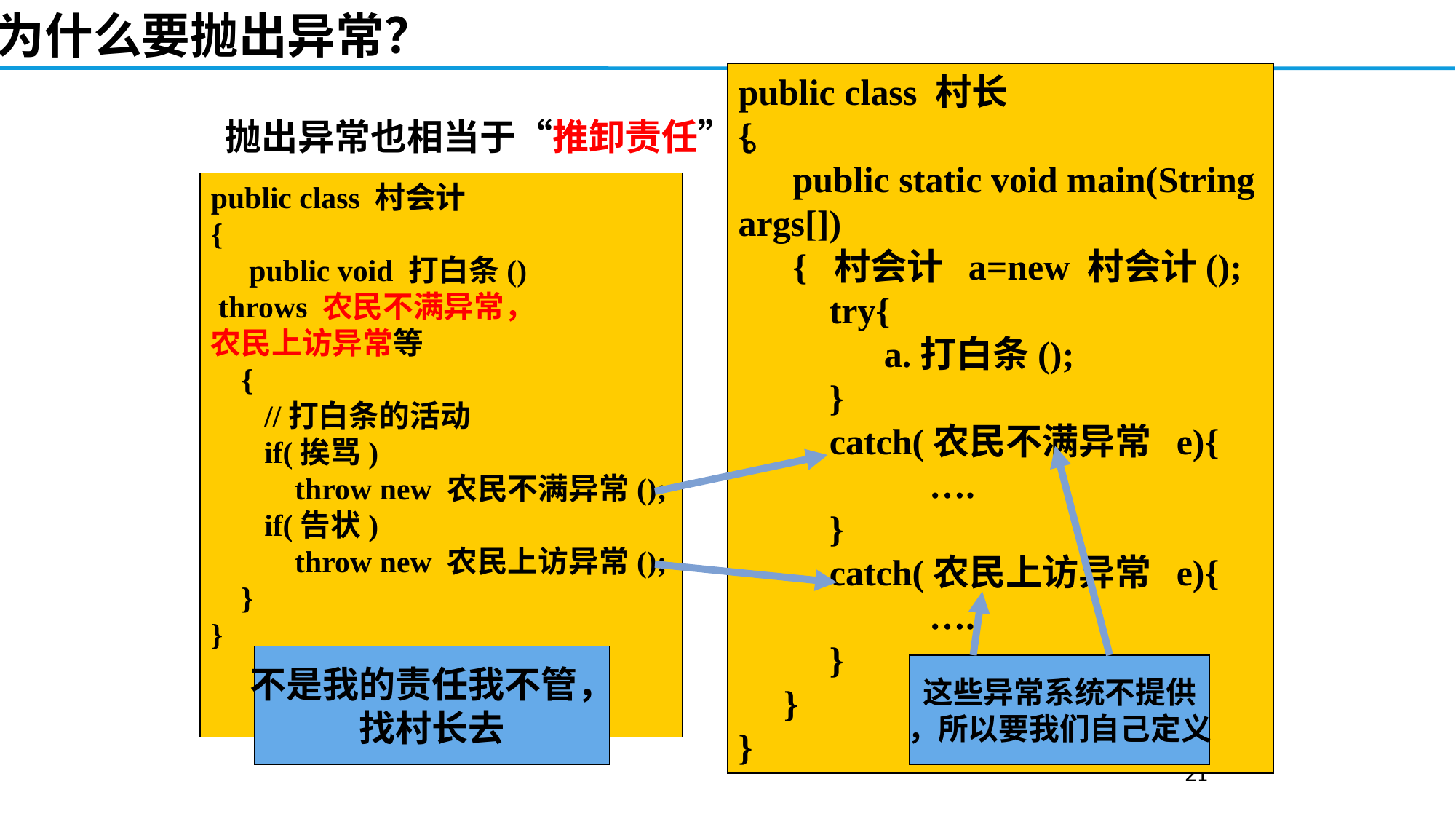

为什么要抛出异常？
public class 村长
{
      public static void main(String args[])
      {  村会计  a=new 村会计();
          try{
                a.打白条();
          }
          catch(农民不满异常  e){
                     ….
          }
          catch(农民上访异常  e){
                     ….
          }
     }
}
抛出异常也相当于“推卸责任” 。
public class 村会计
{
     public void 打白条()
 throws 农民不满异常，
农民上访异常等
    {
       //打白条的活动
       if(挨骂)
           throw new 农民不满异常();
       if(告状)
           throw new 农民上访异常();
    }
}

不是我的责任我不管，
找村长去
这些异常系统不提供
，所以要我们自己定义
21